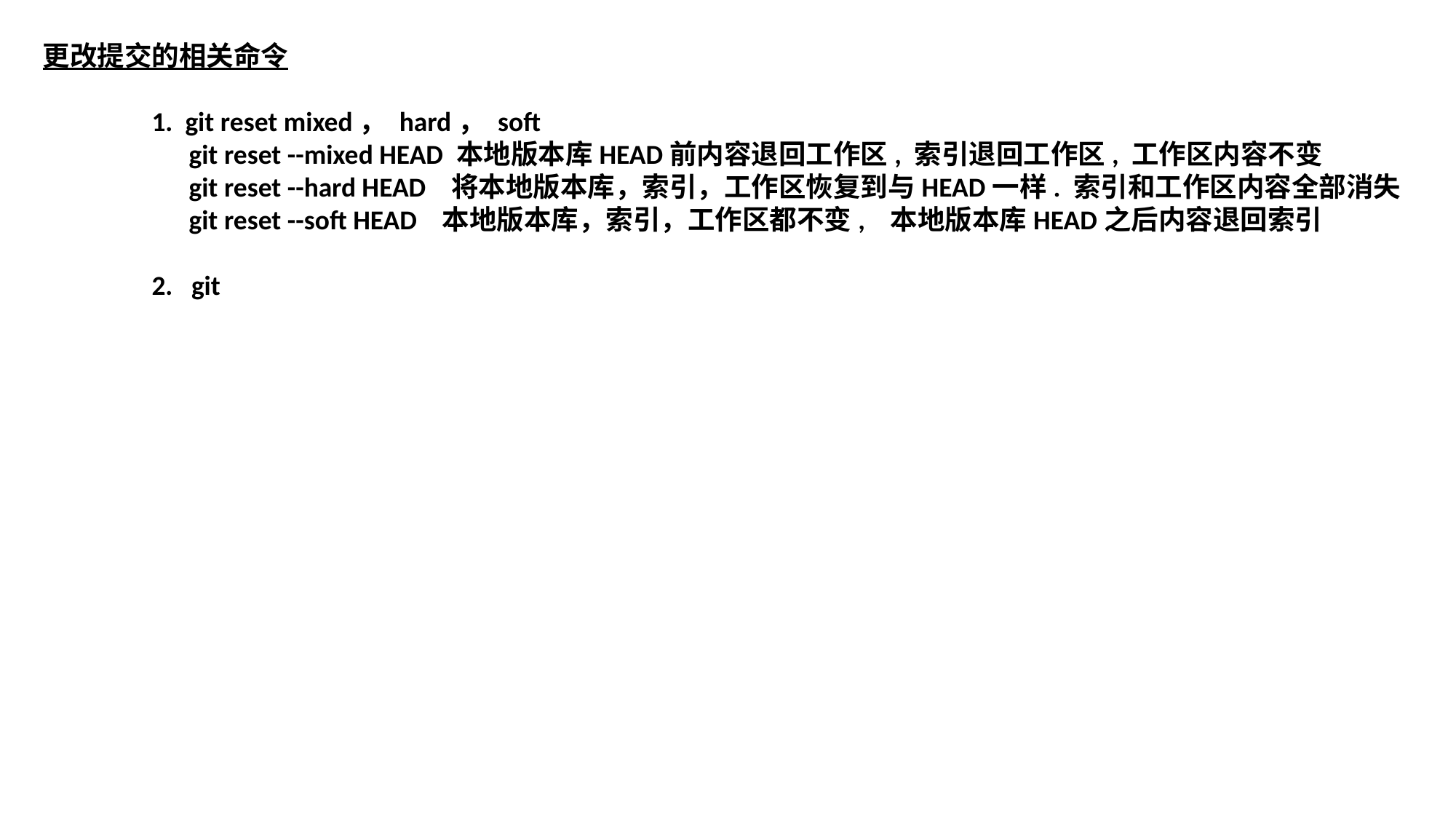

更改提交的相关命令

	1.  git reset mixed， hard， soft
	      git reset --mixed HEAD 本地版本库HEAD前内容退回工作区, 索引退回工作区, 工作区内容不变
	      git reset --hard HEAD   将本地版本库，索引，工作区恢复到与HEAD一样. 索引和工作区内容全部消失
	      git reset --soft HEAD   本地版本库，索引，工作区都不变,   本地版本库HEAD之后内容退回索引

	2.   git